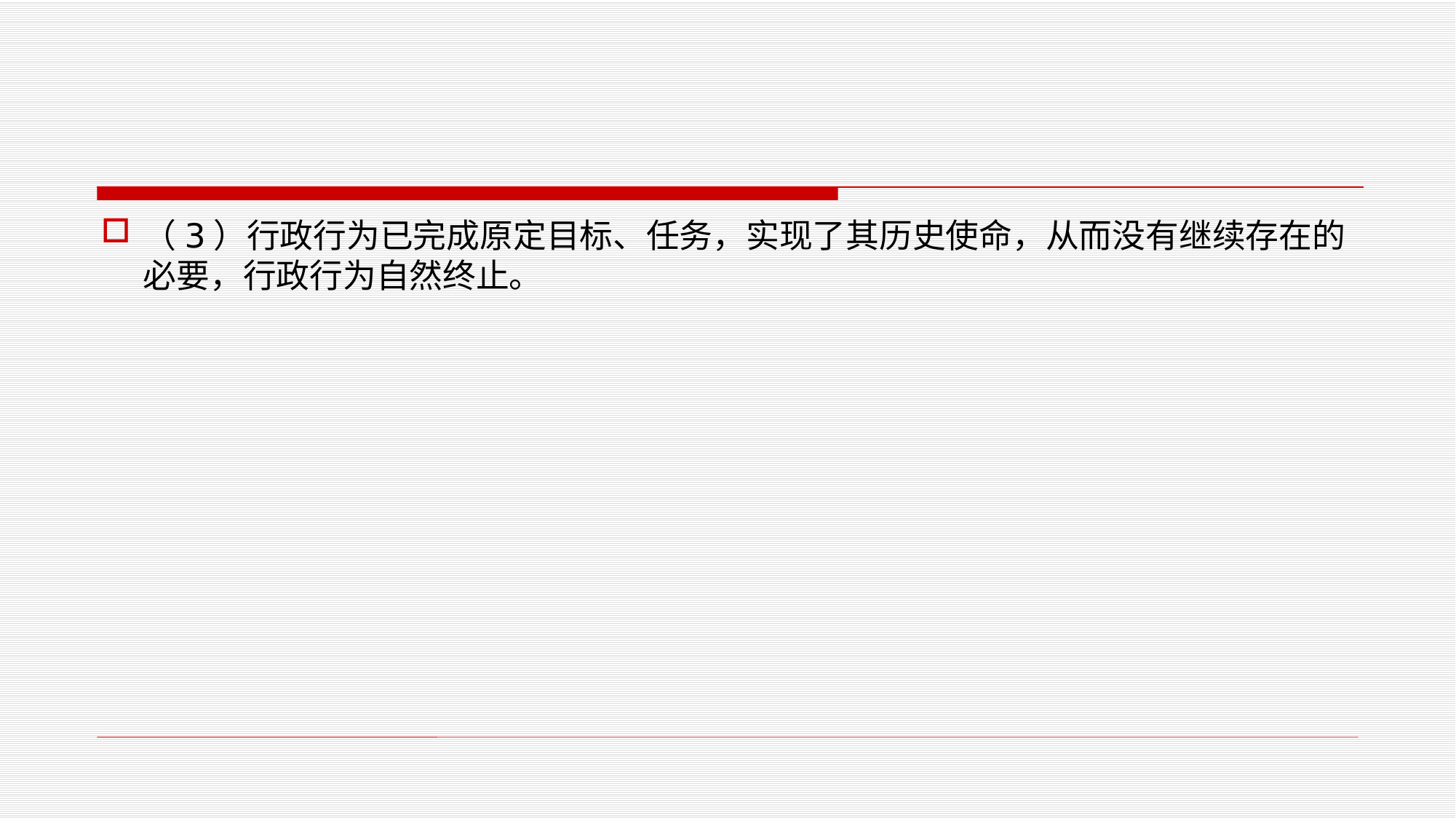

#
（3）行政行为已完成原定目标、任务，实现了其历史使命，从而没有继续存在的必要，行政行为自然终止。